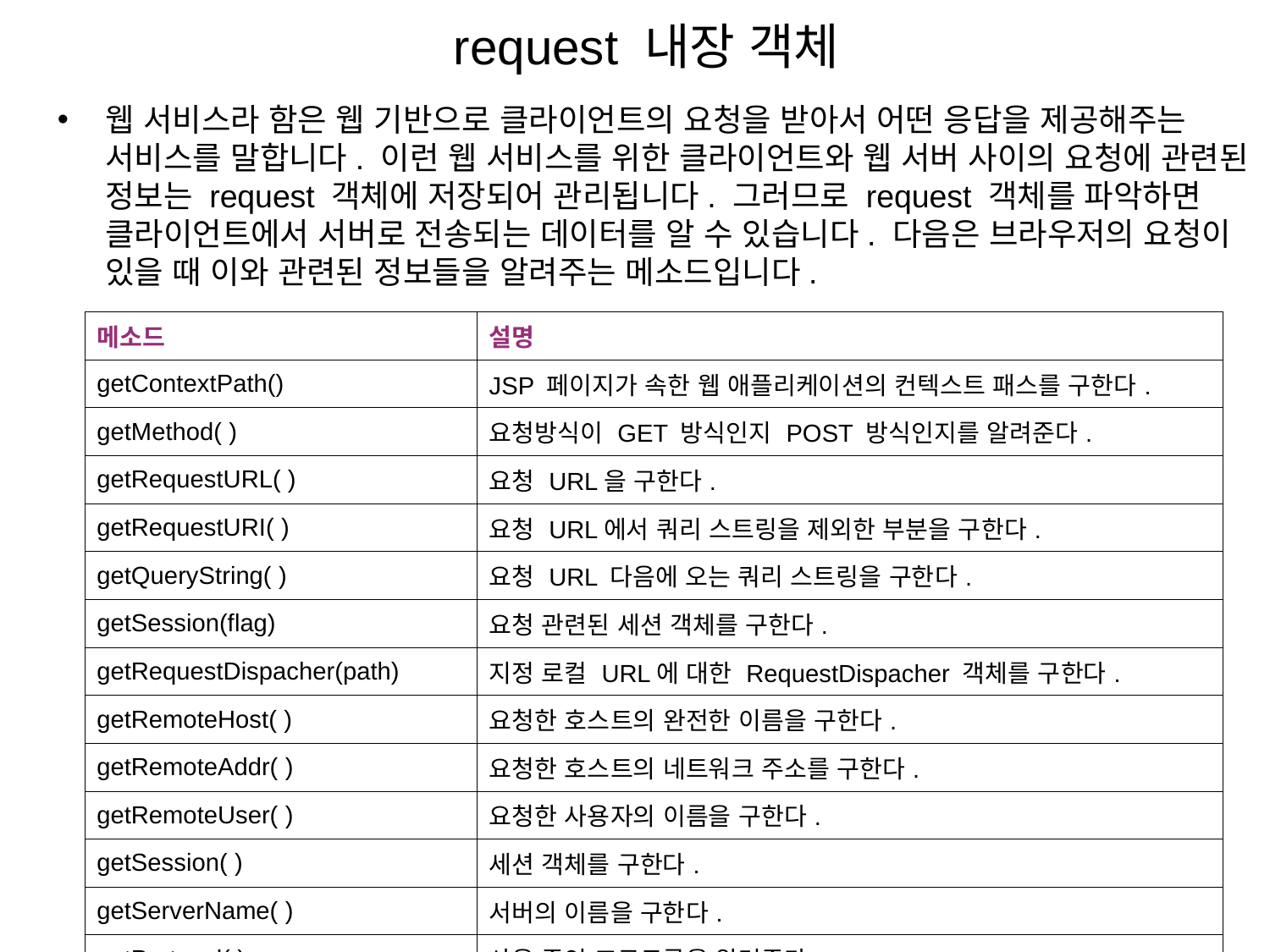

# request 내장 객체
웹 서비스라 함은 웹 기반으로 클라이언트의 요청을 받아서 어떤 응답을 제공해주는 서비스를 말합니다. 이런 웹 서비스를 위한 클라이언트와 웹 서버 사이의 요청에 관련된 정보는 request 객체에 저장되어 관리됩니다. 그러므로 request 객체를 파악하면 클라이언트에서 서버로 전송되는 데이터를 알 수 있습니다. 다음은 브라우저의 요청이 있을 때 이와 관련된 정보들을 알려주는 메소드입니다.

| 메소드 | 설명 |
| --- | --- |
| getContextPath() | JSP 페이지가 속한 웹 애플리케이션의 컨텍스트 패스를 구한다. |
| getMethod( ) | 요청방식이 GET 방식인지 POST 방식인지를 알려준다. |
| getRequestURL( ) | 요청 URL을 구한다. |
| getRequestURI( ) | 요청 URL에서 쿼리 스트링을 제외한 부분을 구한다. |
| getQueryString( ) | 요청 URL 다음에 오는 쿼리 스트링을 구한다. |
| getSession(flag) | 요청 관련된 세션 객체를 구한다. |
| getRequestDispacher(path) | 지정 로컬 URL에 대한 RequestDispacher 객체를 구한다. |
| getRemoteHost( ) | 요청한 호스트의 완전한 이름을 구한다. |
| getRemoteAddr( ) | 요청한 호스트의 네트워크 주소를 구한다. |
| getRemoteUser( ) | 요청한 사용자의 이름을 구한다. |
| getSession( ) | 세션 객체를 구한다. |
| getServerName( ) | 서버의 이름을 구한다. |
| getProtocol( ) | 사용 중인 프로토콜을 알려준다. |